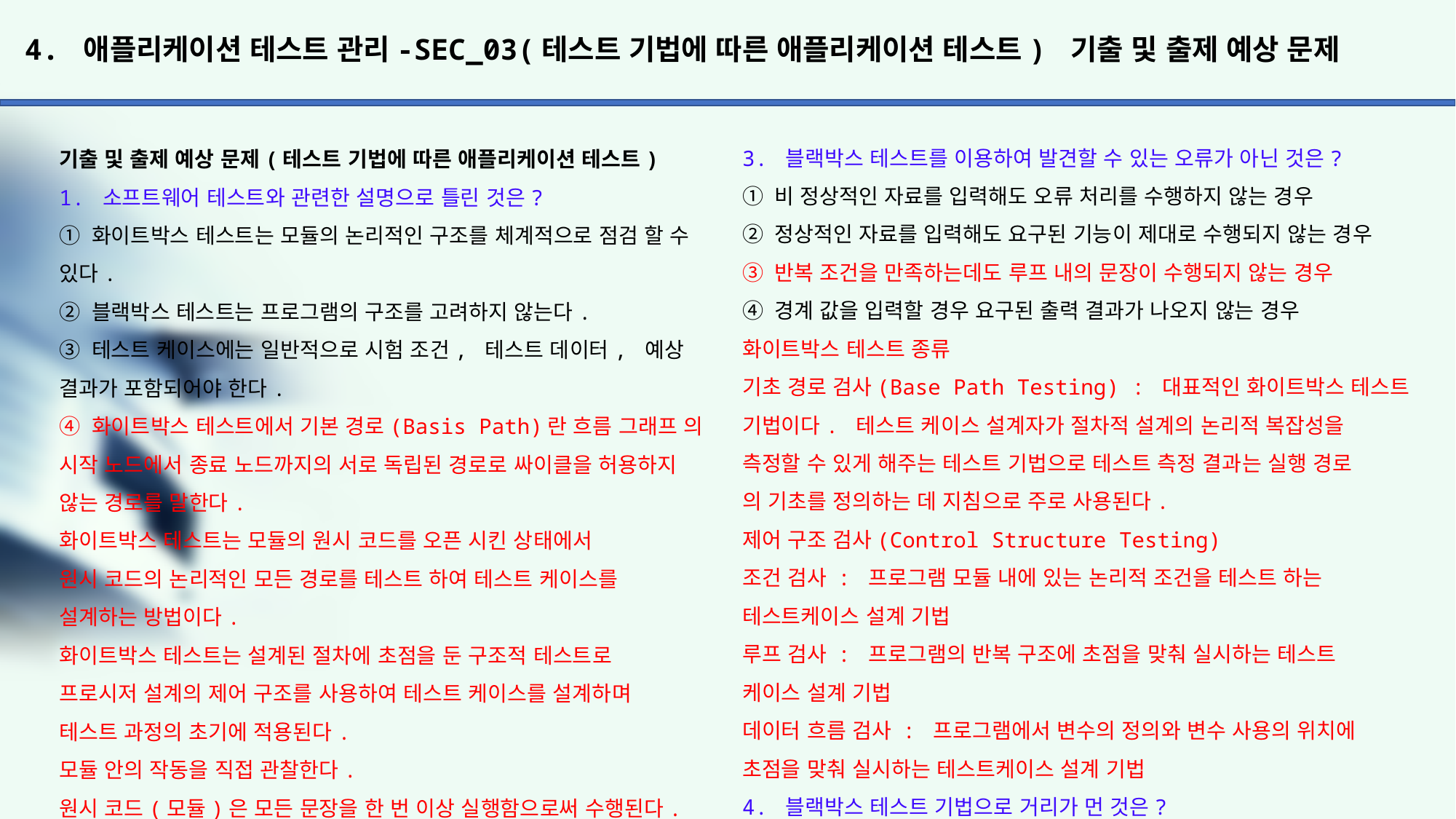

# 4. 애플리케이션 테스트 관리-SEC_03(테스트 기법에 따른 애플리케이션 테스트) 기출 및 출제 예상 문제
3. 블랙박스 테스트를 이용하여 발견할 수 있는 오류가 아닌 것은?
① 비 정상적인 자료를 입력해도 오류 처리를 수행하지 않는 경우
② 정상적인 자료를 입력해도 요구된 기능이 제대로 수행되지 않는 경우
③ 반복 조건을 만족하는데도 루프 내의 문장이 수행되지 않는 경우
④ 경계 값을 입력할 경우 요구된 출력 결과가 나오지 않는 경우
화이트박스 테스트 종류
기초 경로 검사(Base Path Testing) : 대표적인 화이트박스 테스트 기법이다. 테스트 케이스 설계자가 절차적 설계의 논리적 복잡성을
측정할 수 있게 해주는 테스트 기법으로 테스트 측정 결과는 실행 경로
의 기초를 정의하는 데 지침으로 주로 사용된다.
제어 구조 검사(Control Structure Testing)
조건 검사 : 프로그램 모듈 내에 있는 논리적 조건을 테스트 하는
테스트케이스 설계 기법
루프 검사 : 프로그램의 반복 구조에 초점을 맞춰 실시하는 테스트
케이스 설계 기법
데이터 흐름 검사 : 프로그램에서 변수의 정의와 변수 사용의 위치에
초점을 맞춰 실시하는 테스트케이스 설계 기법
4. 블랙박스 테스트 기법으로 거리가 먼 것은?
① 기초 경로 검사		② 동치 클래스 분해
③ 경계 값 분석			④ 원인 결과 그래프
동치 분할 검사(Equivalence Partitioning Testing, 동치 클래스 분해)
: 입력 자료에 초점을 맞춰 테스트케이스(동치 클래스)를 만들고 검사
하는 방법으로 동등 분할 기법이라고 한다.
프로그램의 입력 조건에 타당한 입력 자료와 타당하지 않는 입력 자료
의 개수를 균등하게 하여 테스트케이스를 정하고, 해당 입력 자료에
맞는 결과가 출력되는지 확인하는 기법이다.
경계 값 분석(Boundary Value Analysis) : 입력 자료에만 치중한 동치
분할 기법을 보완하기 위한 기법이다.
입력 조건의 중간 값보다 경계 값에서 오류가 발생될 확률이 높다는
점을 이용하여 입력 조건의 경계 값을 테스트케이스로 선정하여 검사
하는 기법이다.
원인-효과 그래프 검사(Cause-Effect Graphing Testing)
입력 데이터 간의 관계와 출력에 영향을 미치는 상황을 체계적으로 분석한 다음 효용성이 높은 테스트케이스를 선정하여 검사하는 기법이다.
오류 예측 검사(Error Guessing) : 과거의 경험이나 확인자의 감각으로
테스트하는 기법이다. 다른 블랙박스 테스트 기법으로는 찾아낼 수
없는 오류를 찾아내는 일련의 보충적 검사 기법이고, 데이터 확인 검사
라고도 한다.
비교 검사(Comparison Testing)
여러 버전의 프로그램에 동일한 테스트 자료를 제공하여 동일한 결과가
출력이 되는지 테스트하는 기법이다.
기출 및 출제 예상 문제(테스트 기법에 따른 애플리케이션 테스트)
1. 소프트웨어 테스트와 관련한 설명으로 틀린 것은?
① 화이트박스 테스트는 모듈의 논리적인 구조를 체계적으로 점검 할 수 있다.
② 블랙박스 테스트는 프로그램의 구조를 고려하지 않는다.
③ 테스트 케이스에는 일반적으로 시험 조건, 테스트 데이터, 예상 결과가 포함되어야 한다.
④ 화이트박스 테스트에서 기본 경로(Basis Path)란 흐름 그래프 의 시작 노드에서 종료 노드까지의 서로 독립된 경로로 싸이클을 허용하지 않는 경로를 말한다.
화이트박스 테스트는 모듈의 원시 코드를 오픈 시킨 상태에서
원시 코드의 논리적인 모든 경로를 테스트 하여 테스트 케이스를
설계하는 방법이다.
화이트박스 테스트는 설계된 절차에 초점을 둔 구조적 테스트로
프로시저 설계의 제어 구조를 사용하여 테스트 케이스를 설계하며
테스트 과정의 초기에 적용된다.
모듈 안의 작동을 직접 관찰한다.
원시 코드(모듈)은 모든 문장을 한 번 이상 실행함으로써 수행된다.
프로그램의 제어 구조에 따라 선택, 반복 등의 분기점 부분들을
수행함으로써 논리적 경로를 제어한다.
블랙박스 테스트는 소프트웨어가 수행할 특정 기능을 알기 위해서
각 기능이 완전히 작동되는 것을 입증하는 테스트로, 기능 테스트
라고도 한다.
프로그램의 구조를 고려하지 않기 때문에 테스트 케이스는
프로그램 또는 모듈의 요구나 명세를 기초로 결정한다.
소프트웨어 인터페이스에서 실시되는 테스트이다.
부정확하거나 누락된 기능, 인터페이스 오류, 자료 구조나 외부
데이터베이스 접근에 따른 오류, 행위나 성능 오류, 초기화와
종료 오류 등을 발견하기 위해 사용되며, 테스트 과정의 후반부에
적용된다.
2. White Box Testing에 대한 설명으로 옳지 않은 것은?
① Base Path Testing, Boundary Value Analysis가 대표적인 기법이다.
② Source Code의 모든 문장을 한 번 이상 수행함으로써 진행된다.
③ 모듈 안의 작동을 직접 관찰할 수 있다.
④ 산출물의 각 기능별로 적절한 프로그램의 제어 구조에 따라 선택, 반복 등의 부분들을 수행함으로써 논리적 경로를 점검한다.
화이트박스 테스트의 종류에는 기초 경로 검사, 제어 구조 검사
등이 있다.
문장 검증 기준(Statement Coverage) : 소스 코드의 모든 구문이
한 번 이상 수행되도록 테스트케이스를 설계
분기 검증 기준(Branch Coverage) : 결정 검증 기준(Decision
Coverage)라고도 불리며, 소스 코드의 모든 조건문에 대해 True인
경우와 False인 경우가 한 번 이상 수행되도록 테스트케이스 설계
조건 검증 기준(Condition Coverage) : 소스 코드의 조건문에
포함된 개별 조건식의 결과가 True인 경우와 False인 경우가 한 번 이상 수행되도록 테스트 케이스를 설계
분기/조건 기준(Branch/Condition Coverage) : 분기 검증 기준과
조건 검증 기준을 모두 만족하는 설계로, 조건문이 True인 경우와
False인 경우에 따라 조건 검증 기준의 입력 데이터를 구분하는
테스트케이스 설계